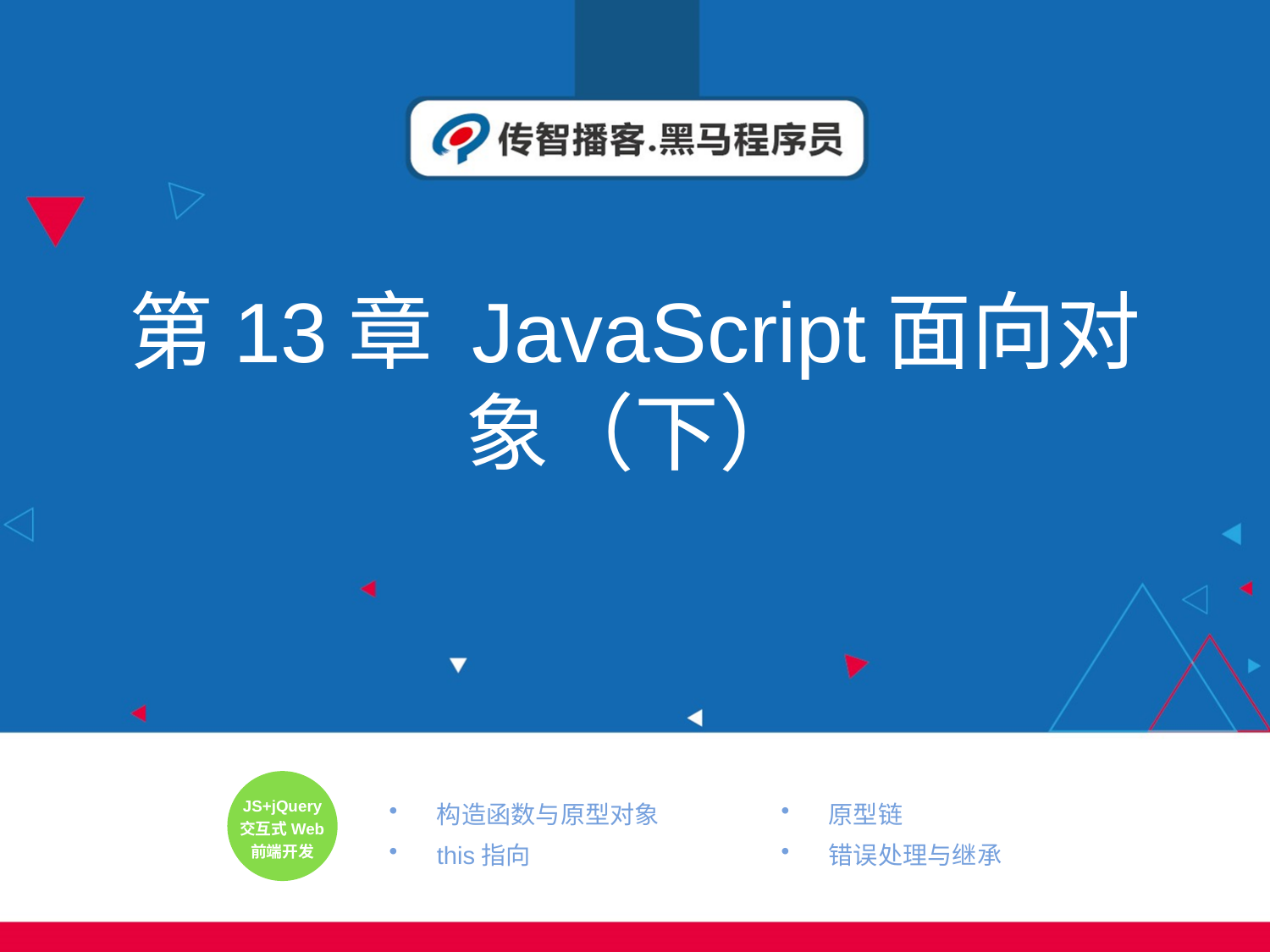

# 第13章 JavaScript面向对象（下）
构造函数与原型对象
this指向
原型链
错误处理与继承